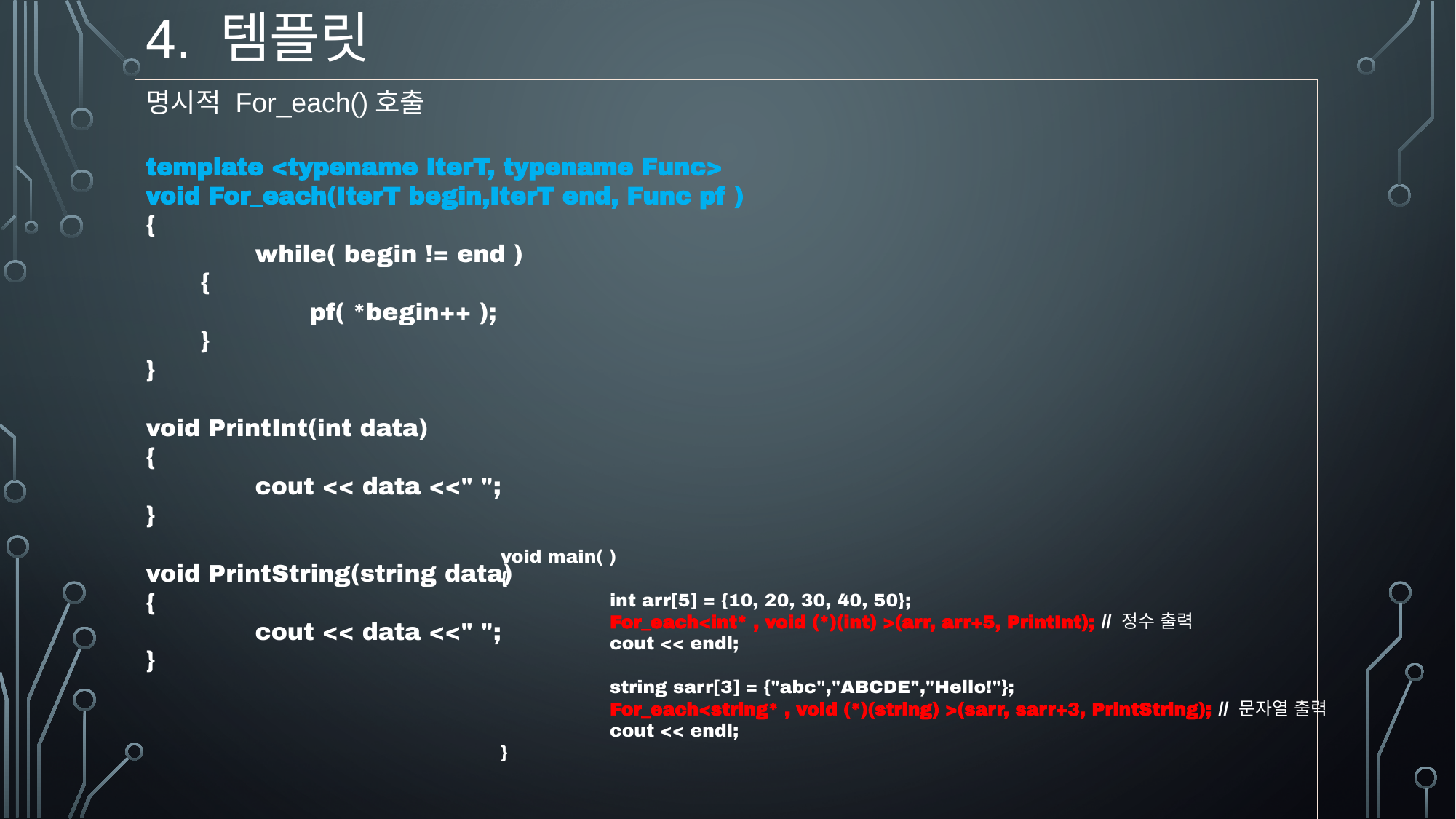

# 4. 템플릿
명시적 For_each()호출

template <typename IterT, typename Func>
void For_each(IterT begin,IterT end, Func pf )
{
	while( begin != end )
{
	pf( *begin++ );
}
}

void PrintInt(int data)
{
	cout << data <<" ";
}

void PrintString(string data)
{
    	cout << data <<" ";
}

void main( )
{
    	int arr[5] = {10, 20, 30, 40, 50};
    	For_each<int* , void (*)(int) >(arr, arr+5, PrintInt); // 정수 출력
   	cout << endl;

    	string sarr[3] = {"abc","ABCDE","Hello!"};
    	For_each<string* , void (*)(string) >(sarr, sarr+3, PrintString); // 문자열 출력
	cout << endl;
}